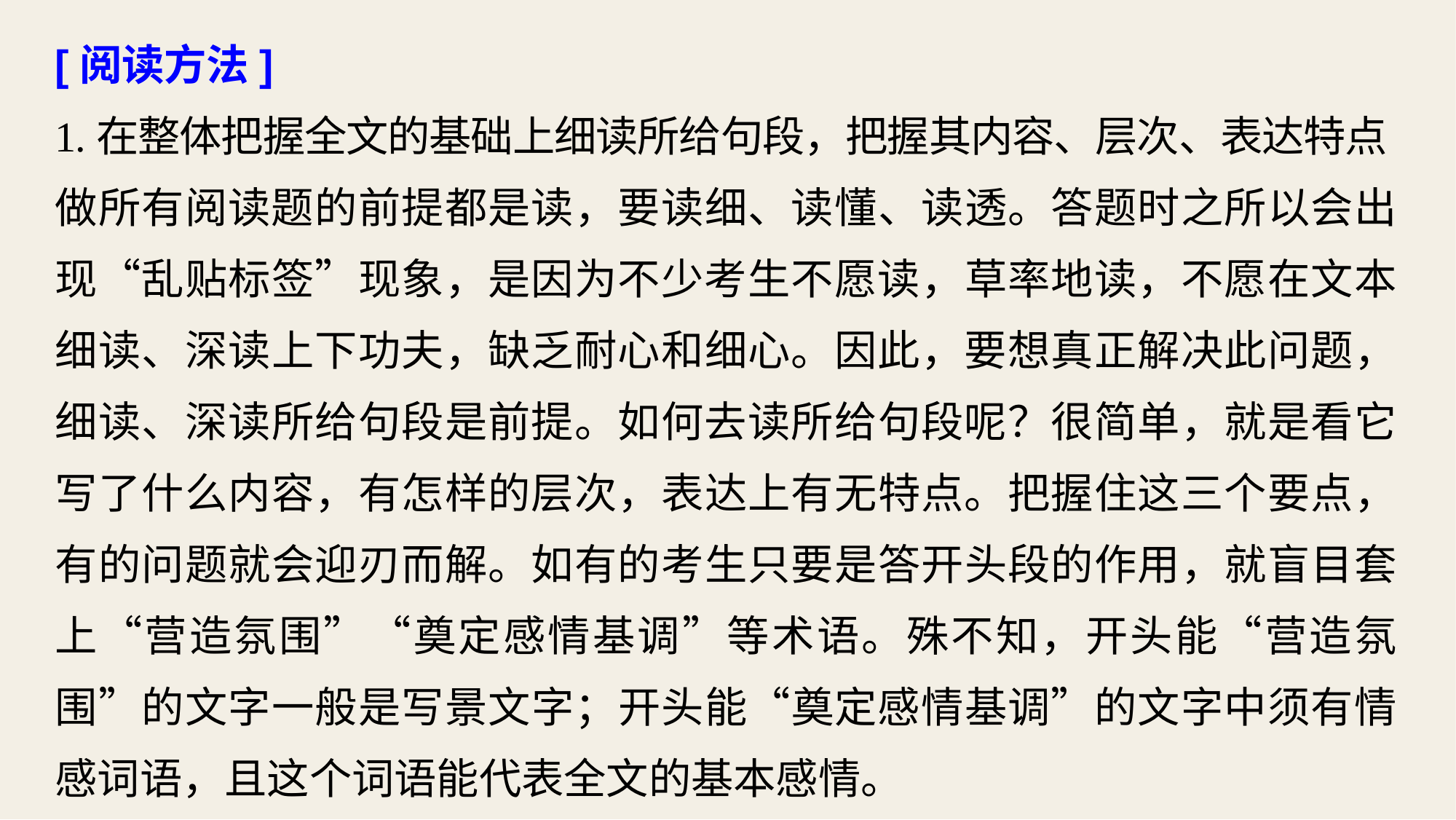

[阅读方法]
1.在整体把握全文的基础上细读所给句段，把握其内容、层次、表达特点
做所有阅读题的前提都是读，要读细、读懂、读透。答题时之所以会出现“乱贴标签”现象，是因为不少考生不愿读，草率地读，不愿在文本细读、深读上下功夫，缺乏耐心和细心。因此，要想真正解决此问题，细读、深读所给句段是前提。如何去读所给句段呢？很简单，就是看它写了什么内容，有怎样的层次，表达上有无特点。把握住这三个要点，有的问题就会迎刃而解。如有的考生只要是答开头段的作用，就盲目套上“营造氛围”“奠定感情基调”等术语。殊不知，开头能“营造氛围”的文字一般是写景文字；开头能“奠定感情基调”的文字中须有情感词语，且这个词语能代表全文的基本感情。